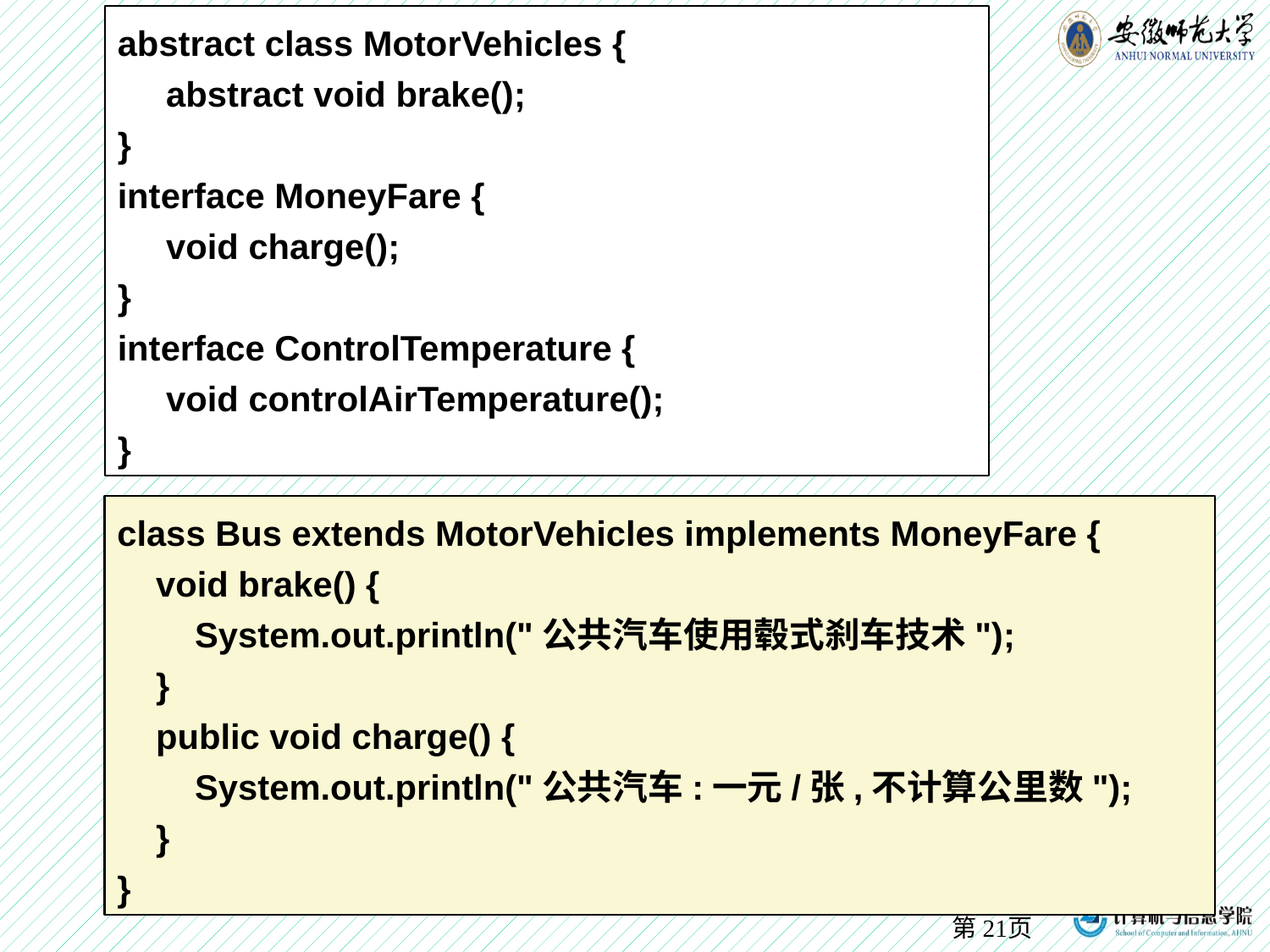

abstract class MotorVehicles {
     abstract void brake();
}
interface MoneyFare {
     void charge();
}
interface ControlTemperature {
     void controlAirTemperature();
}
class Bus extends MotorVehicles implements MoneyFare {
    void brake() {
        System.out.println("公共汽车使用毂式刹车技术");
    }
    public void charge() {
        System.out.println("公共汽车:一元/张,不计算公里数");
    }
}
第21页